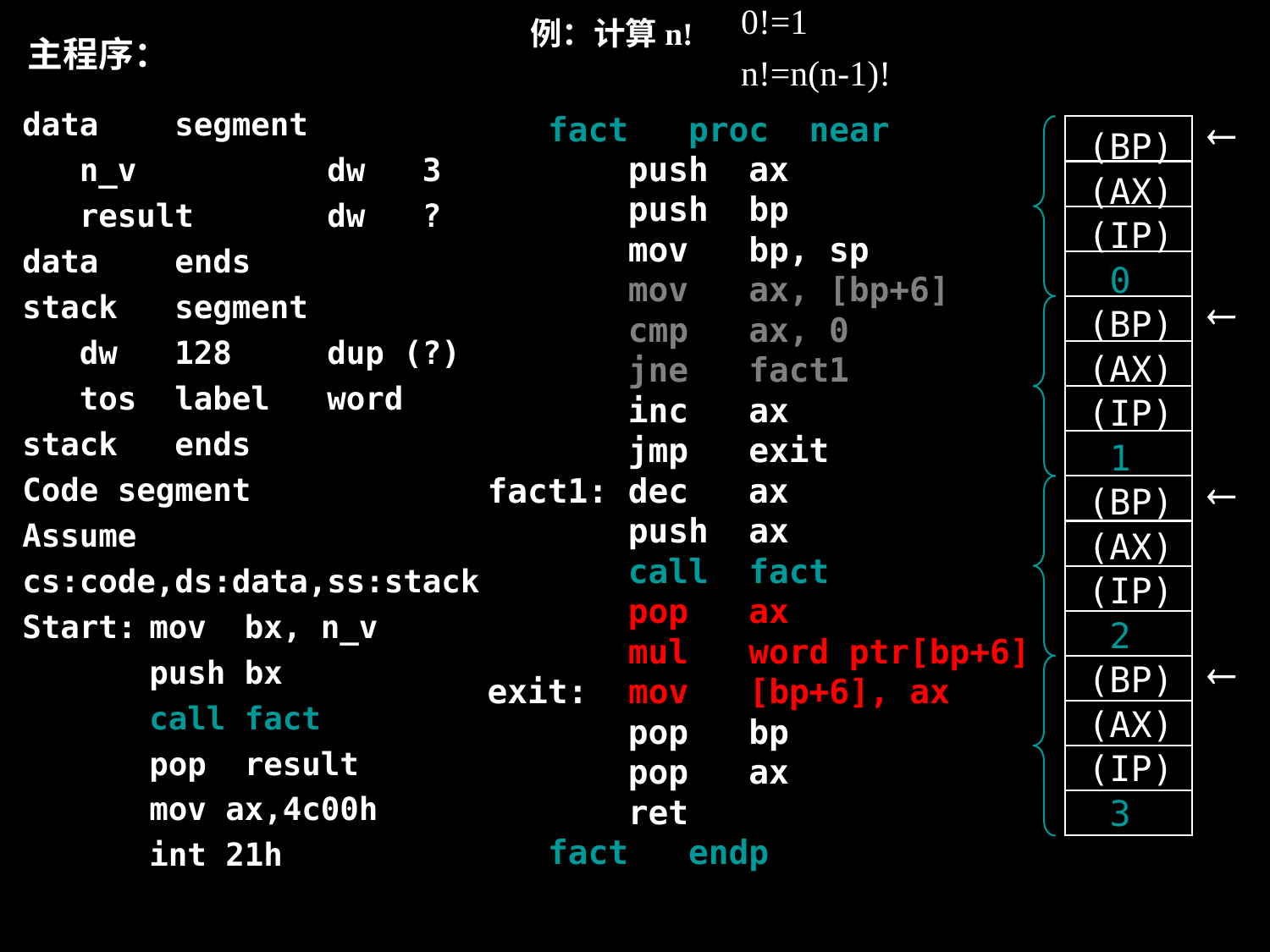

例：计算n!
      0!=1
      n!=n(n-1)!
主程序：
data    segment
   n_v          dw   3
   result       dw   ?
data    ends
stack   segment
   dw   128     dup (?)
   tos  label   word
stack   ends
Code segment
Assume cs:code,ds:data,ss:stack
Start:	mov  bx, n_v
	push bx
	call fact
	pop  result
	mov ax,4c00h
	int 21h
   fact   proc  near
       push  ax
       push  bp
       mov   bp, sp
       mov   ax, [bp+6]
       cmp   ax, 0
       jne   fact1
       inc   ax
       jmp   exit
fact1: dec   ax
       push  ax
       call  fact
       pop   ax
       mul   word ptr[bp+6]
exit:  mov   [bp+6], ax
       pop   bp
       pop   ax
       ret
   fact   endp
←

(BP)
(AX)
(IP)
 0
(BP)
(AX)
(IP)
 1
(BP)
(AX)
(IP)
 2
(BP)
(AX)
(IP)
 3
←
←
←

37